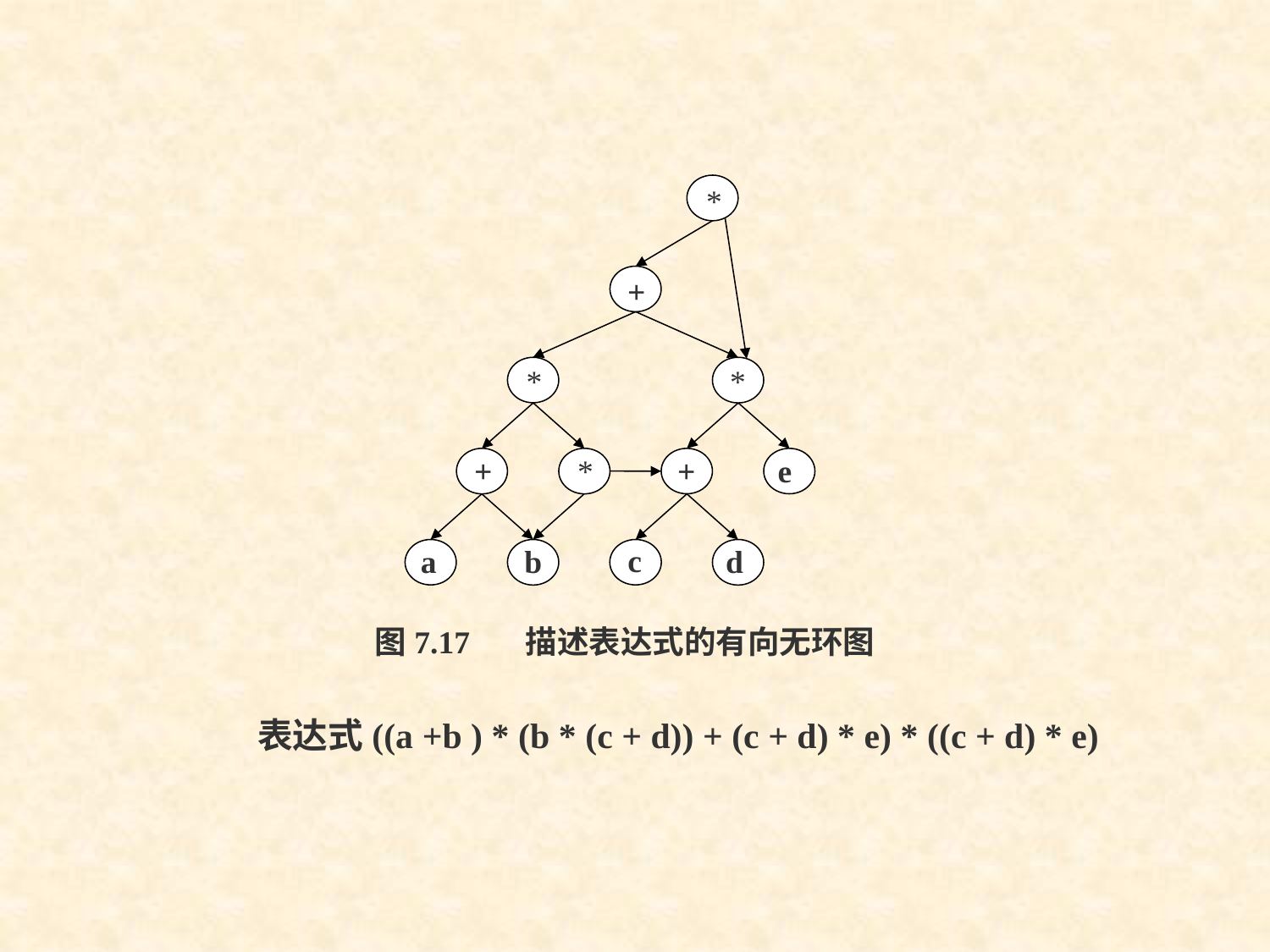

*
+
*
*
+
*
+
e
c
a
b
 d

图7.17	  描述表达式的有向无环图
表达式((a +b ) * (b * (c + d)) + (c + d) * e) * ((c + d) * e)